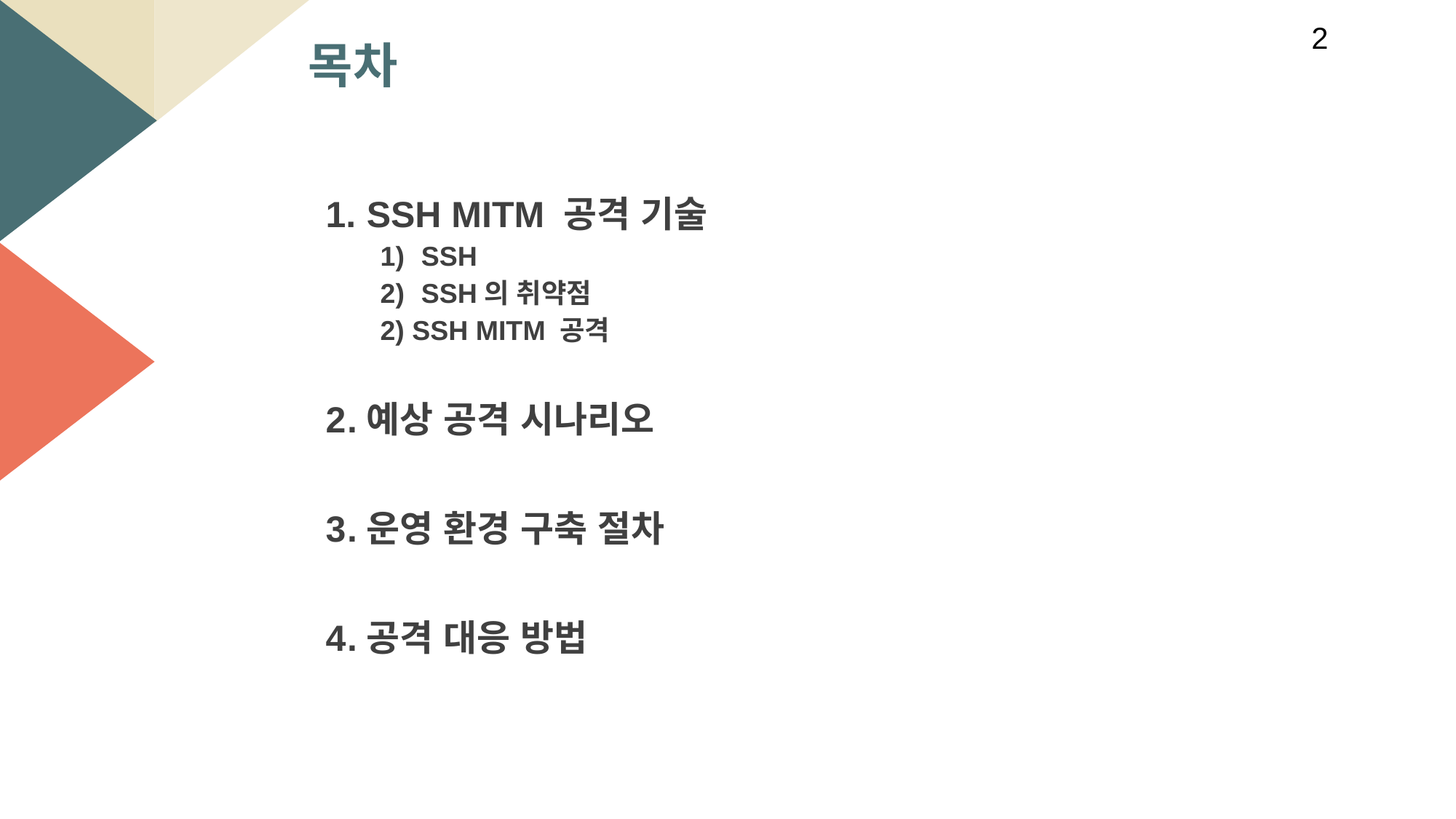

2
목차
SSH MITM 공격 기술
SSH
SSH의 취약점
2) SSH MITM 공격

예상 공격 시나리오

운영 환경 구축 절차

공격 대응 방법